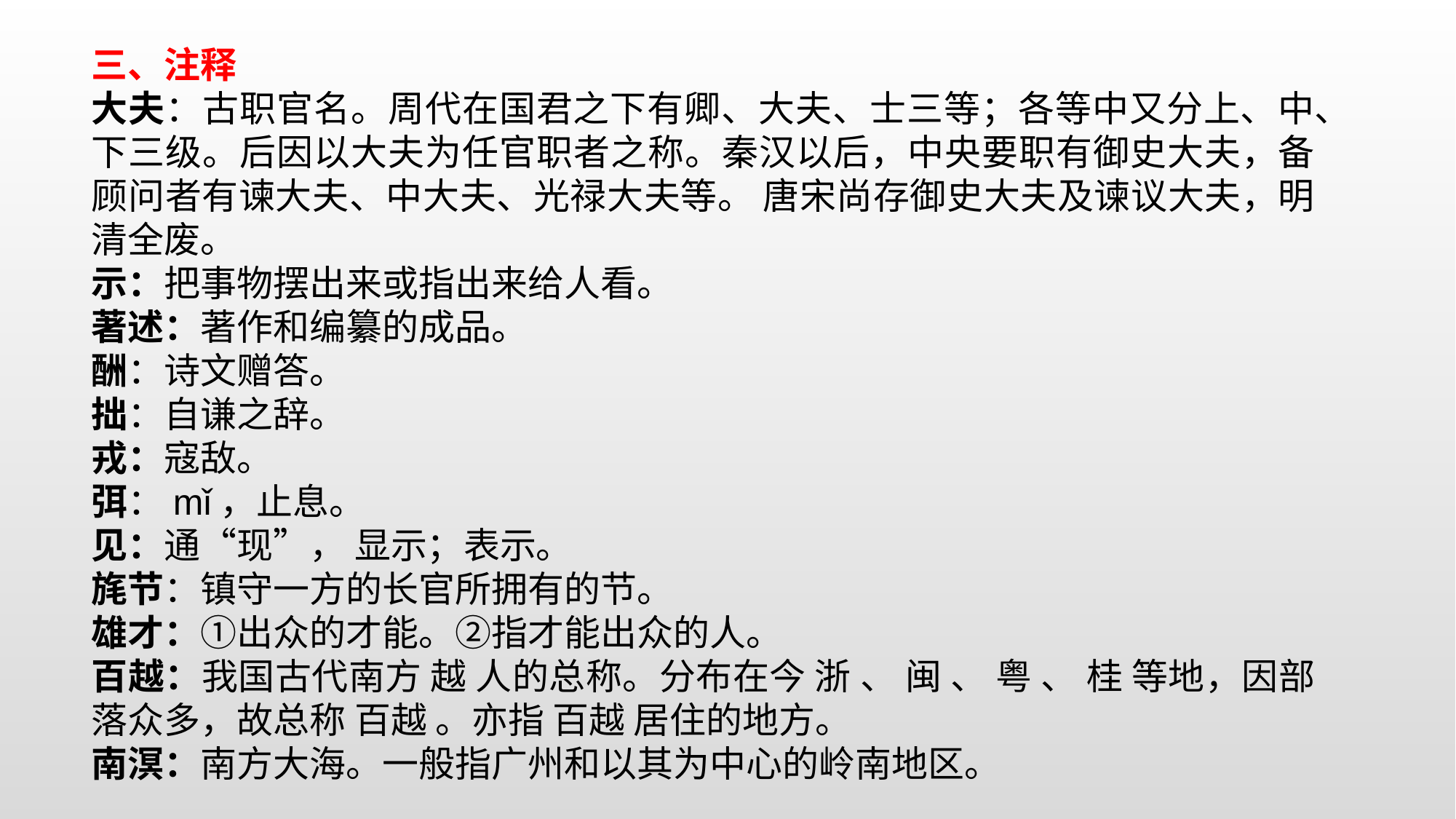

三、注释
大夫：古职官名。周代在国君之下有卿、大夫、士三等；各等中又分上、中、下三级。后因以大夫为任官职者之称。秦汉以后，中央要职有御史大夫，备顾问者有谏大夫、中大夫、光禄大夫等。 唐宋尚存御史大夫及谏议大夫，明清全废。
示：把事物摆出来或指出来给人看。
著述：著作和编纂的成品。
酬：诗文赠答。
拙：自谦之辞。
戎：寇敌。
弭：mǐ，止息。
见：通“现”， 显示；表示。
旄节：镇守一方的长官所拥有的节。
雄才：①出众的才能。②指才能出众的人。
百越：我国古代南方 越 人的总称。分布在今 浙 、 闽 、 粤 、 桂 等地，因部落众多，故总称 百越 。亦指 百越 居住的地方。
南溟：南方大海。一般指广州和以其为中心的岭南地区。